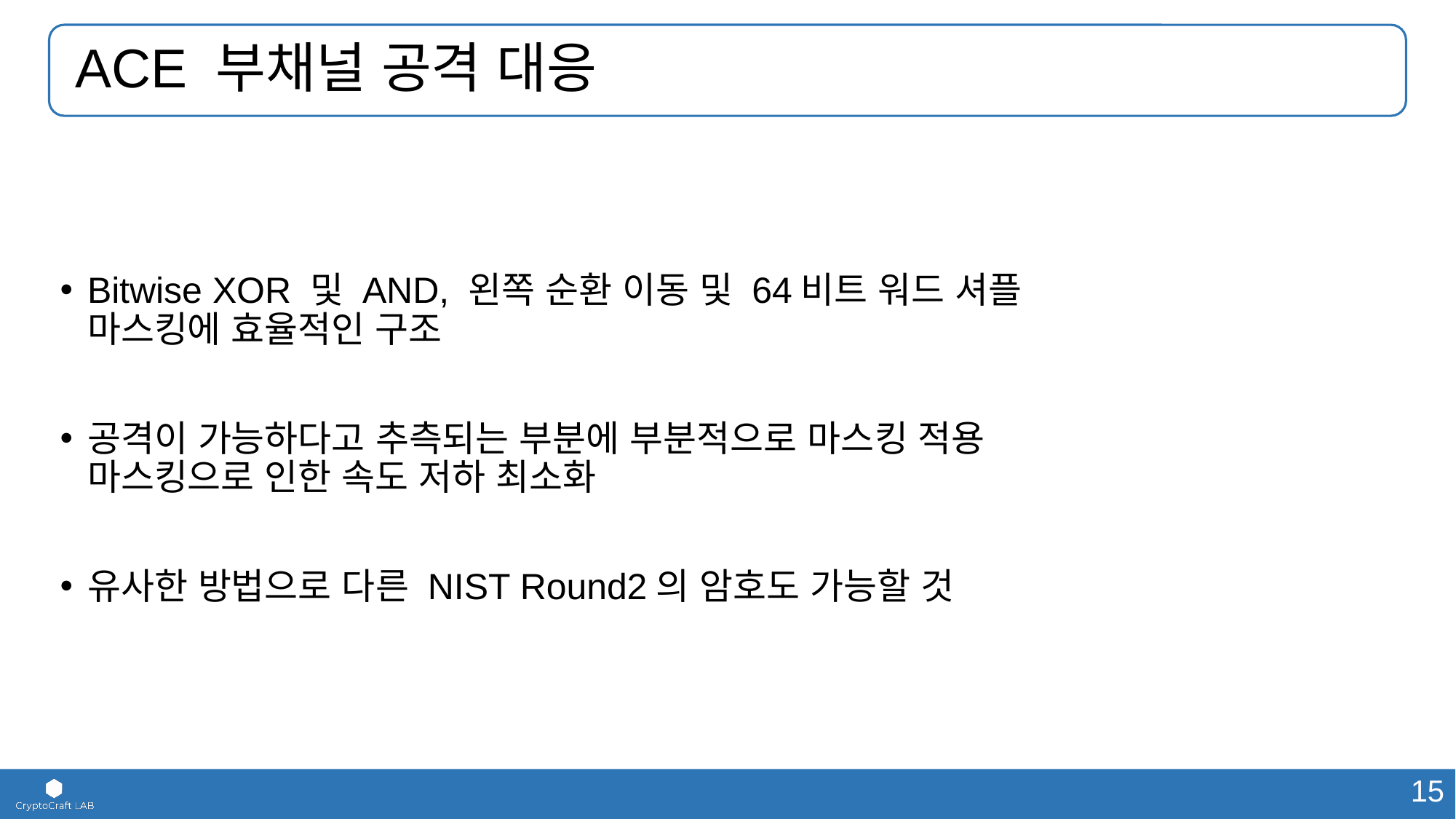

# ACE 부채널 공격 대응
Bitwise XOR 및 AND, 왼쪽 순환 이동 및 64비트 워드 셔플
마스킹에 효율적인 구조

공격이 가능하다고 추측되는 부분에 부분적으로 마스킹 적용
마스킹으로 인한 속도 저하 최소화

유사한 방법으로 다른 NIST Round2의 암호도 가능할 것